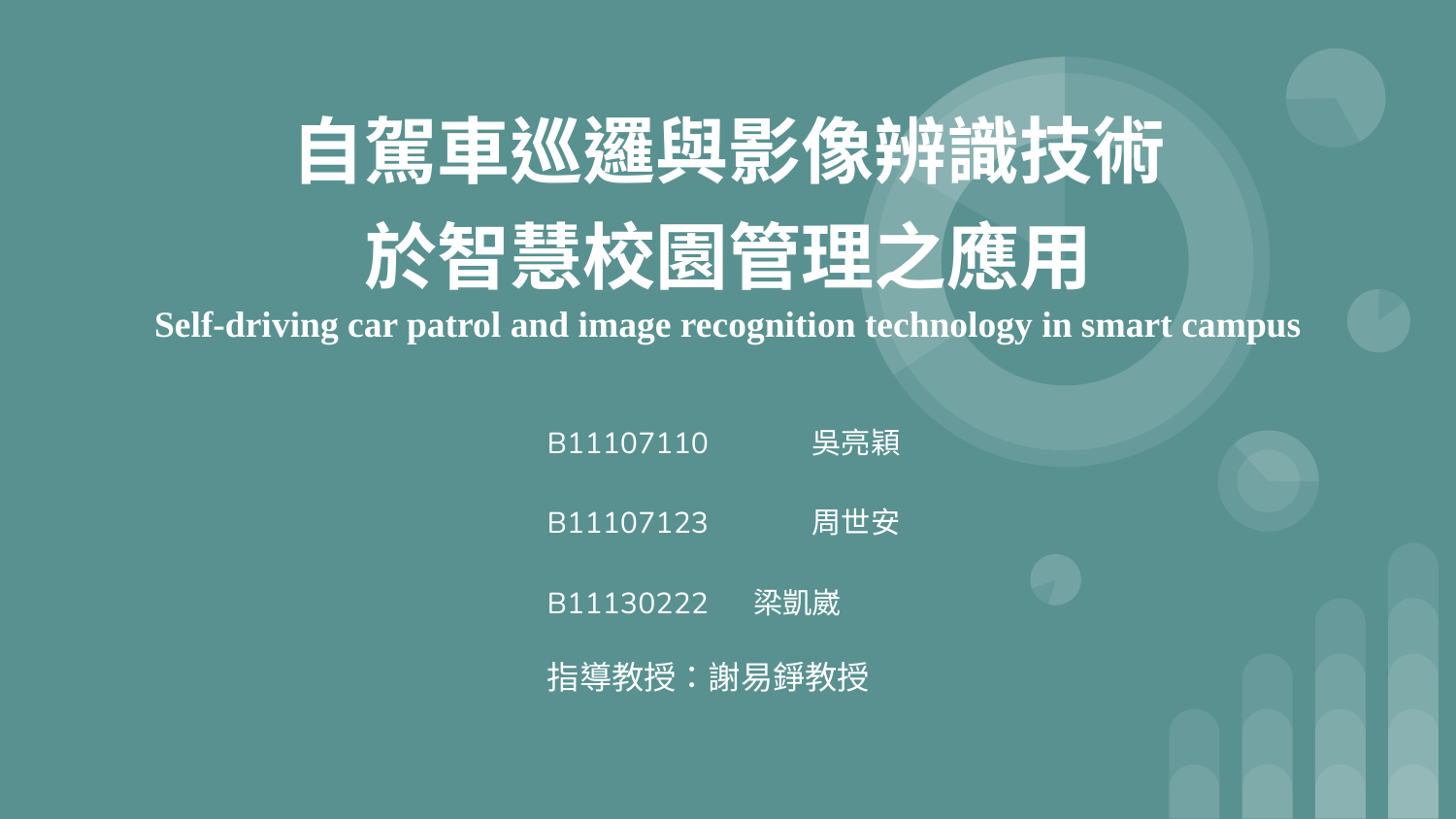

# 自駕車巡邏與影像辨識技術
於智慧校園管理之應用
Self-driving car patrol and image recognition technology in smart campus
B11107110 	吳亮穎

B11107123	周世安

B11130222     梁凱崴
指導教授：謝易錚教授